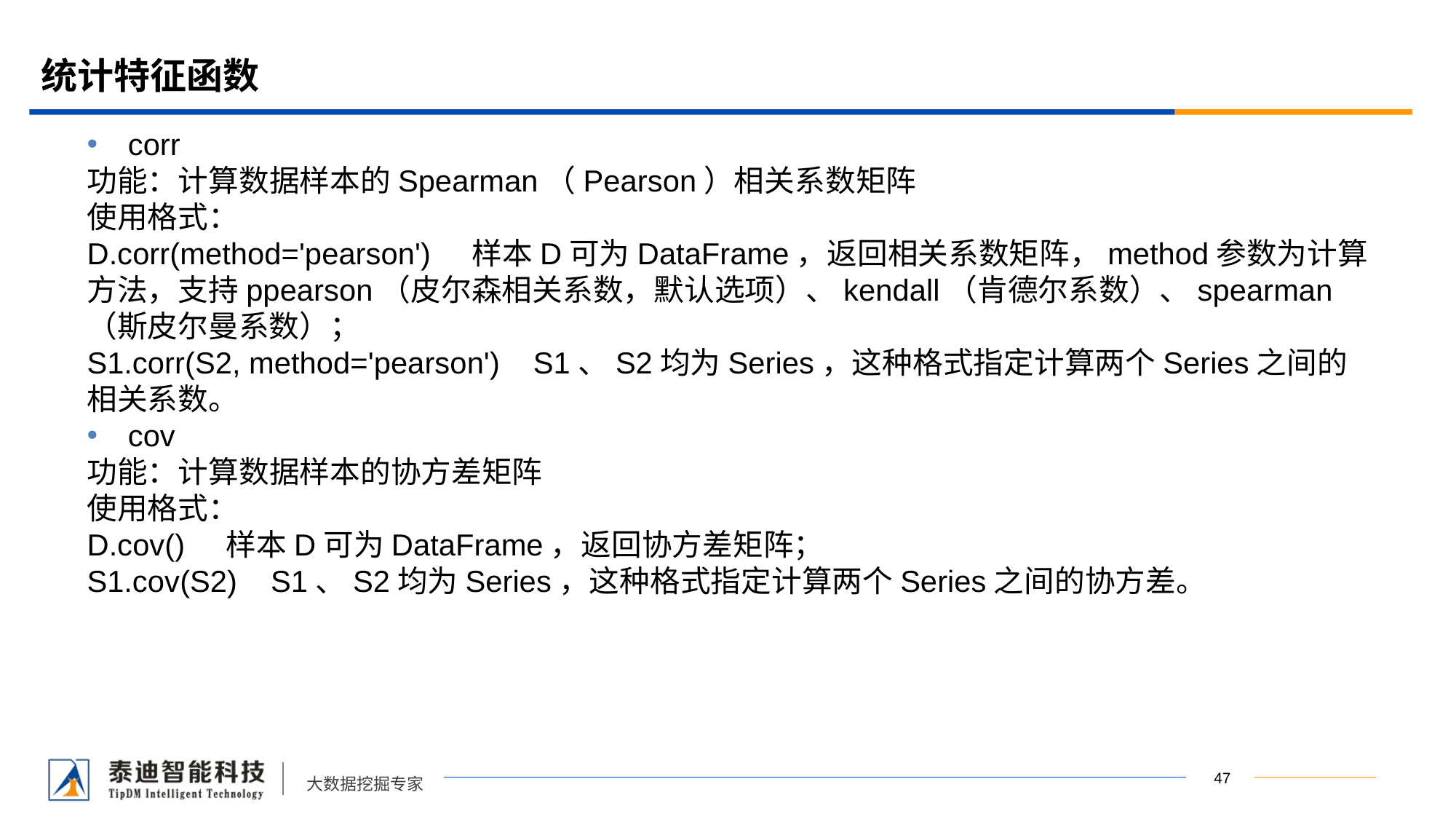

# 统计特征函数
corr
功能：计算数据样本的Spearman（Pearson）相关系数矩阵
使用格式：
D.corr(method='pearson')    样本D可为DataFrame，返回相关系数矩阵，method参数为计算方法，支持ppearson（皮尔森相关系数，默认选项）、kendall（肯德尔系数）、spearman（斯皮尔曼系数）；
S1.corr(S2, method='pearson')    S1、S2均为Series，这种格式指定计算两个Series之间的相关系数。
cov
功能：计算数据样本的协方差矩阵
使用格式：
D.cov()    样本D可为DataFrame，返回协方差矩阵；
S1.cov(S2)    S1、S2均为Series，这种格式指定计算两个Series之间的协方差。